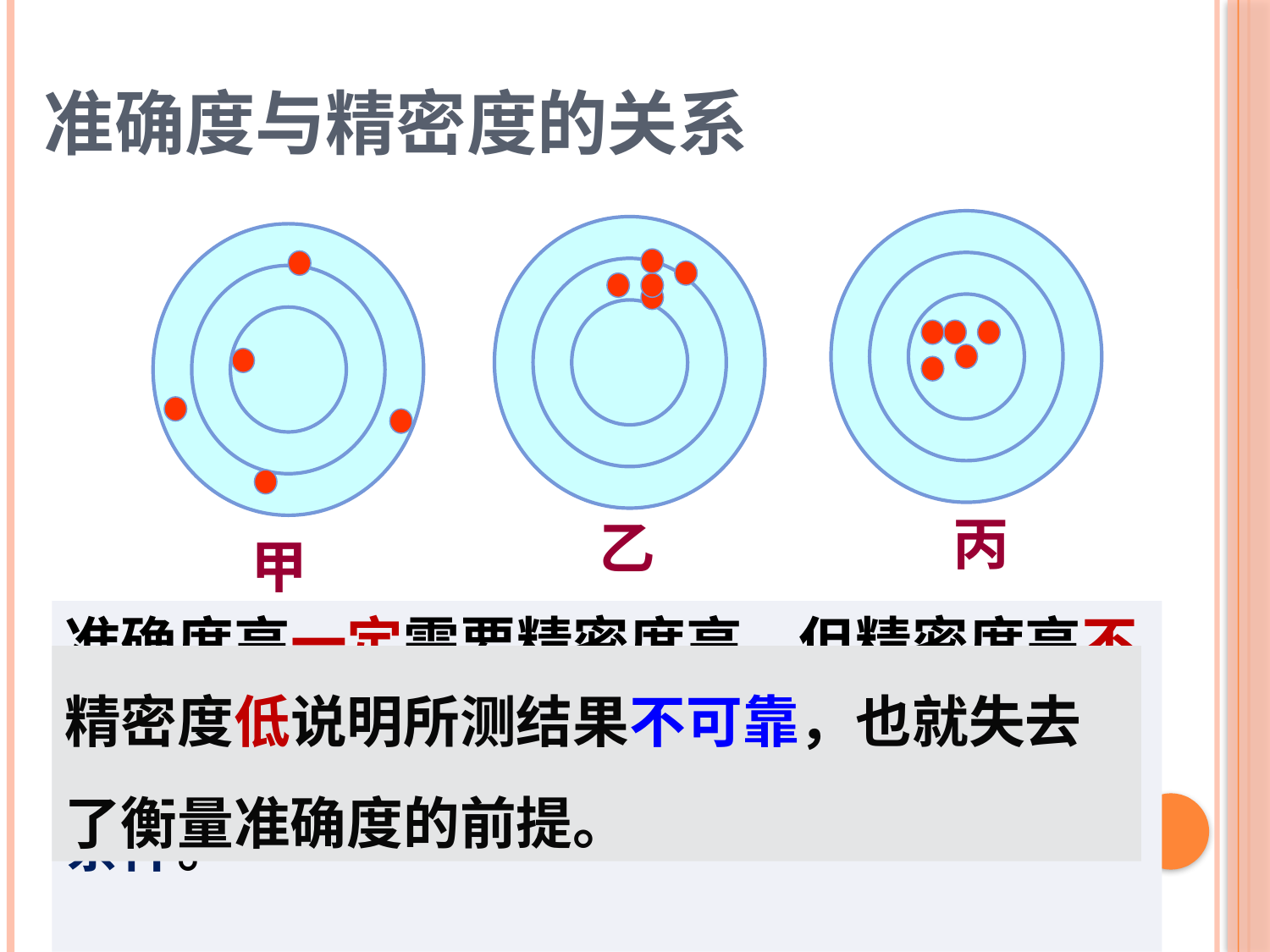

# 准确度与精密度的关系

丙

乙

甲
准确度高一定需要精密度高，但精密度高不一定准确度高。
精密度高是准确度高的必要条件但不是充分条件。

精密度低说明所测结果不可靠，也就失去了衡量准确度的前提。